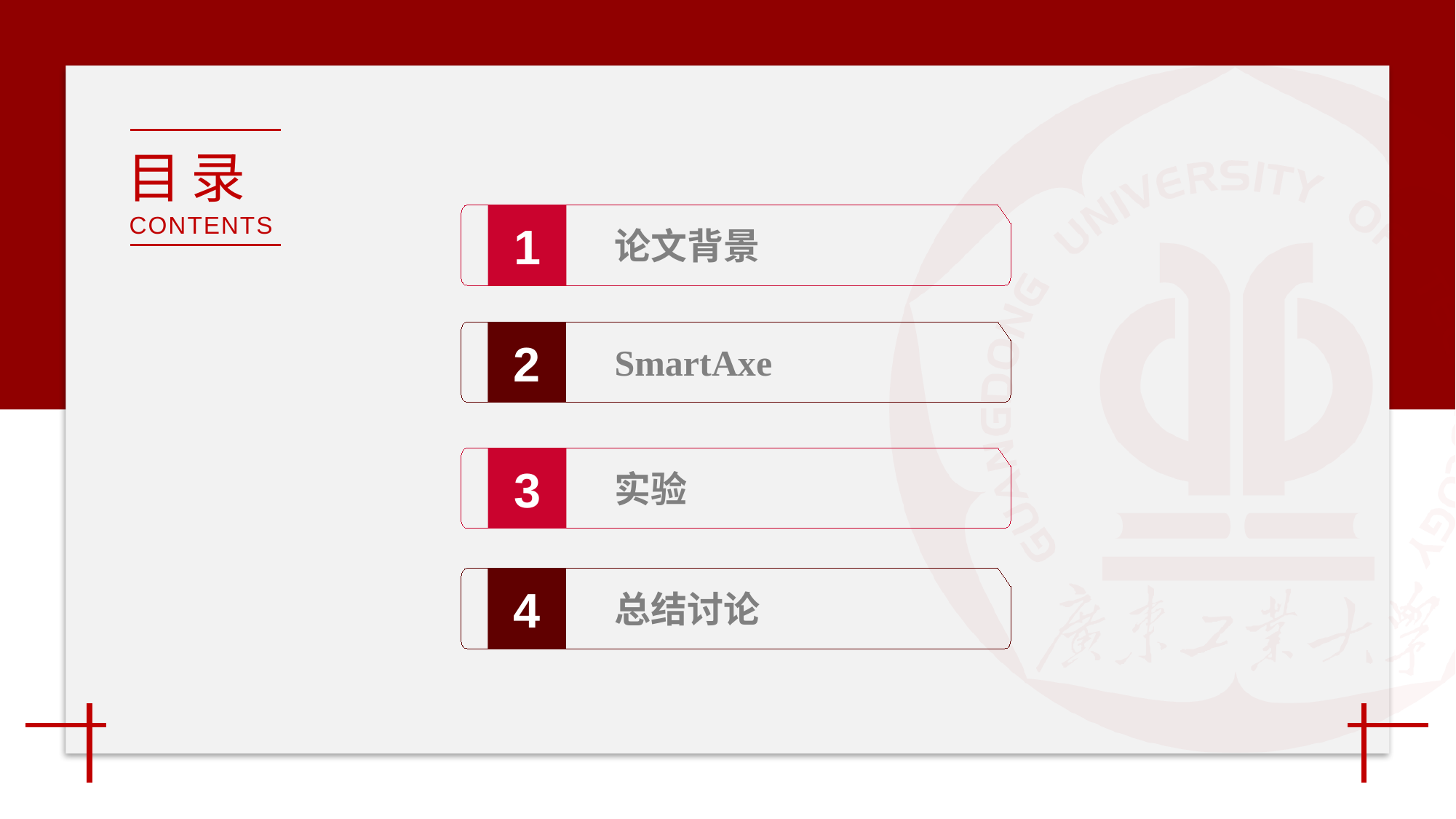

1
论文背景

2
SmartAxe

3
实验

4
总结讨论